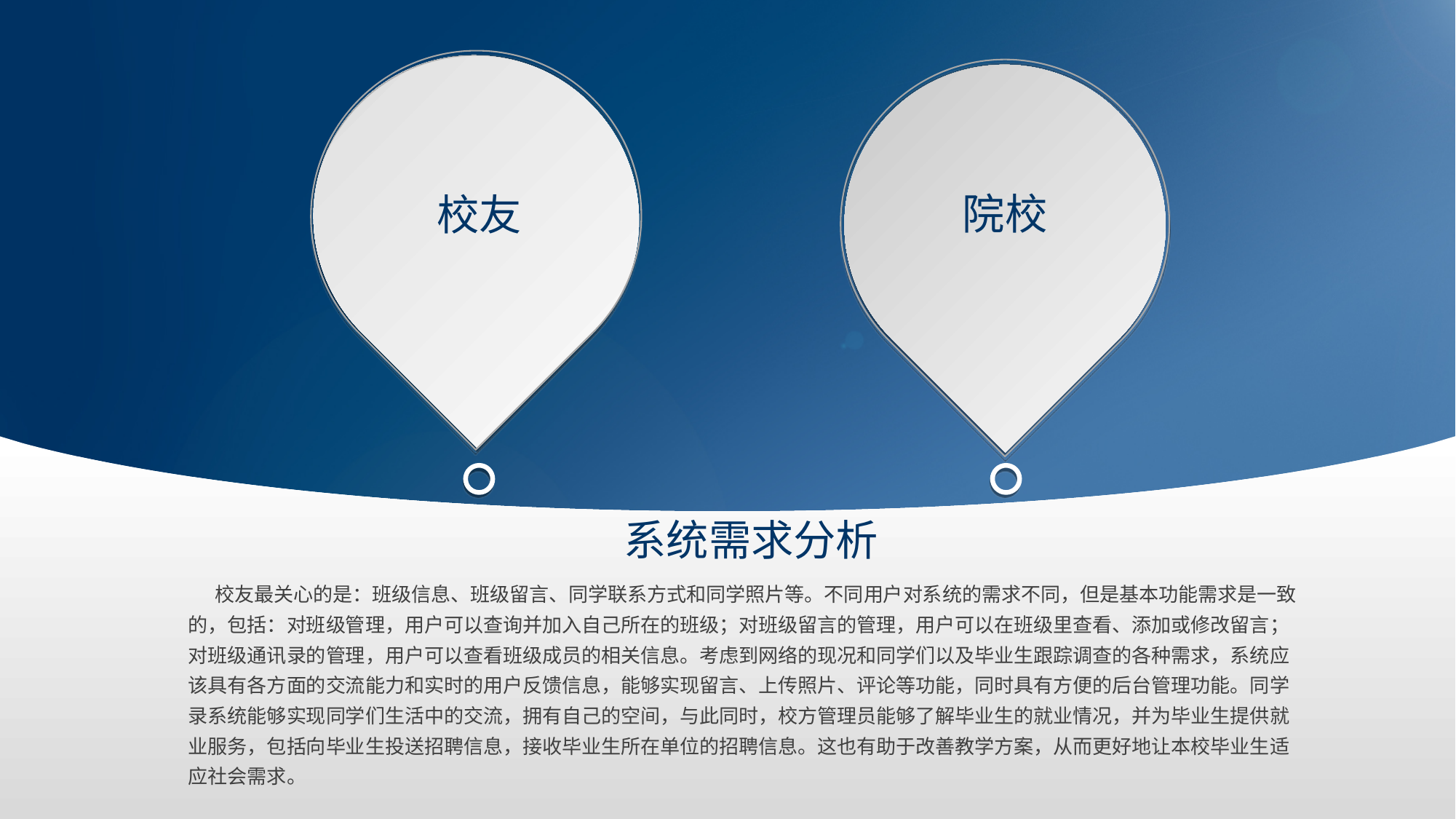

院校
校友

系统需求分析
     校友最关心的是：班级信息、班级留言、同学联系方式和同学照片等。不同用户对系统的需求不同，但是基本功能需求是一致的，包括：对班级管理，用户可以查询并加入自己所在的班级；对班级留言的管理，用户可以在班级里查看、添加或修改留言；对班级通讯录的管理，用户可以查看班级成员的相关信息。考虑到网络的现况和同学们以及毕业生跟踪调查的各种需求，系统应该具有各方面的交流能力和实时的用户反馈信息，能够实现留言、上传照片、评论等功能，同时具有方便的后台管理功能。同学录系统能够实现同学们生活中的交流，拥有自己的空间，与此同时，校方管理员能够了解毕业生的就业情况，并为毕业生提供就业服务，包括向毕业生投送招聘信息，接收毕业生所在单位的招聘信息。这也有助于改善教学方案，从而更好地让本校毕业生适应社会需求。